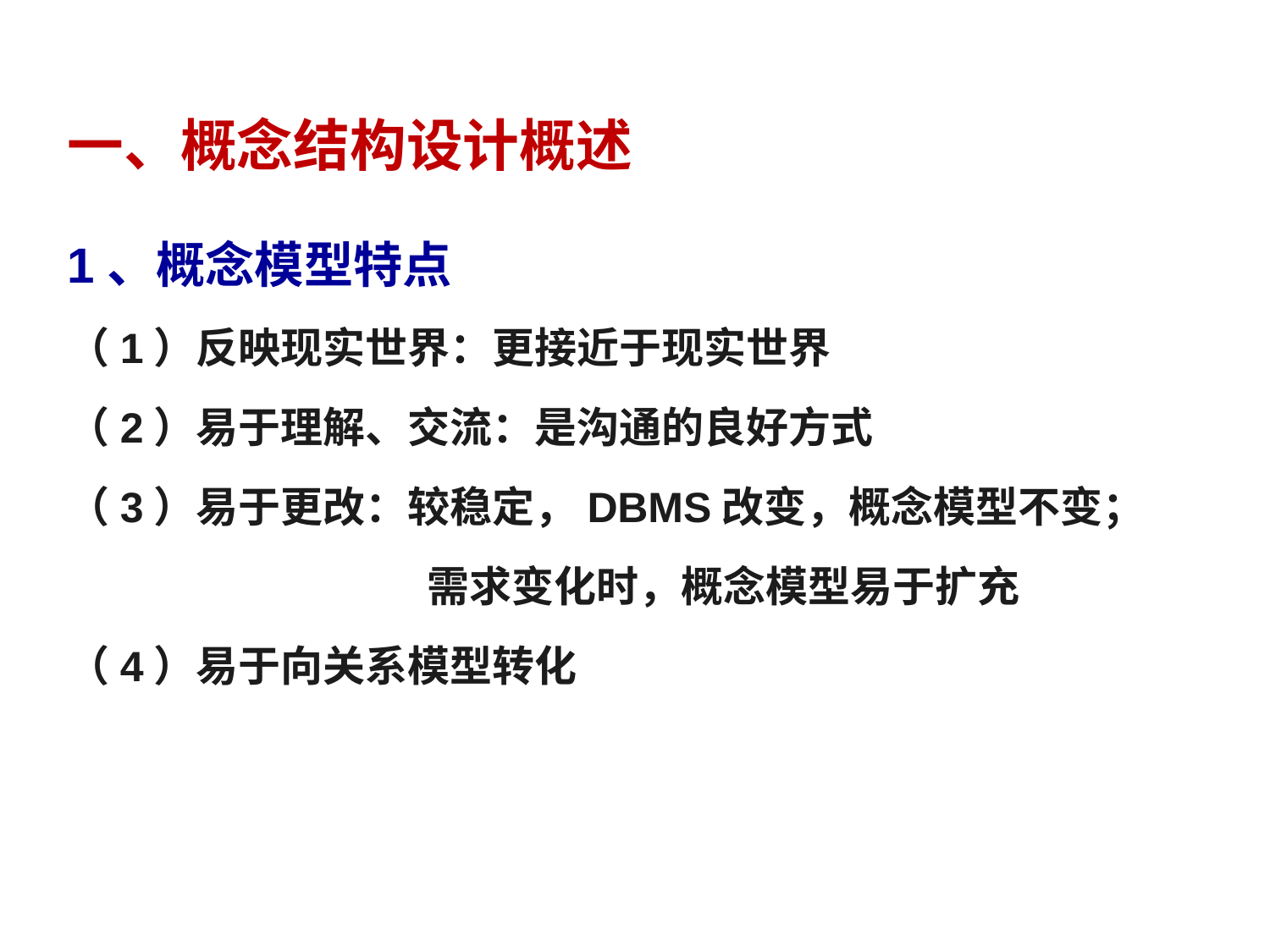

一、概念结构设计概述
1、概念模型特点
（1）反映现实世界：更接近于现实世界
（2）易于理解、交流：是沟通的良好方式
（3）易于更改：较稳定，DBMS改变，概念模型不变；
			     需求变化时，概念模型易于扩充
（4）易于向关系模型转化